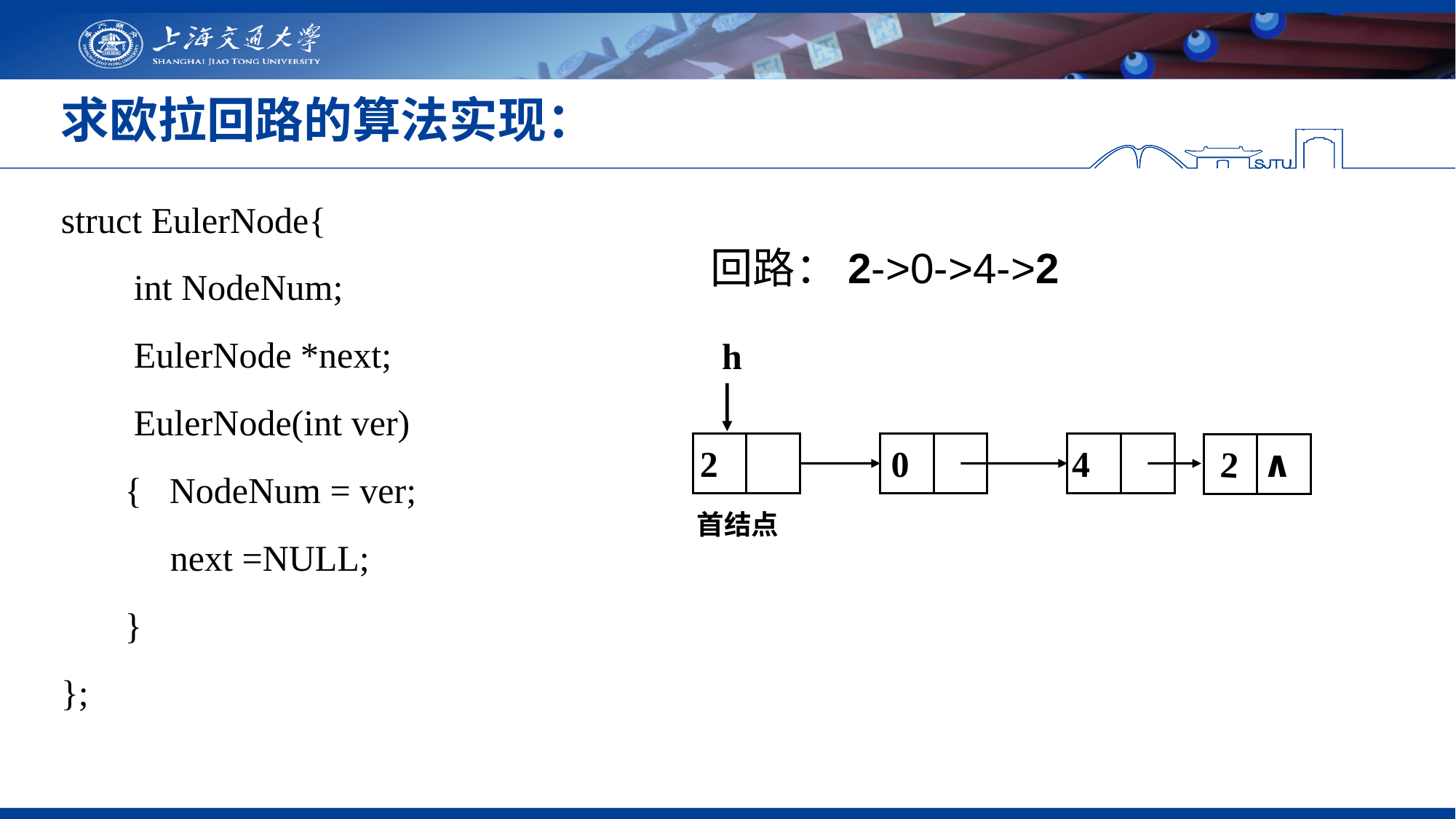

# 求欧拉回路的算法实现：
struct EulerNode{
	int NodeNum;
	EulerNode *next;
	EulerNode(int ver)
       {   NodeNum = ver;
            next =NULL;
       }
};
回路：2->0->4->2

h

∧
2
0
4
2

首结点